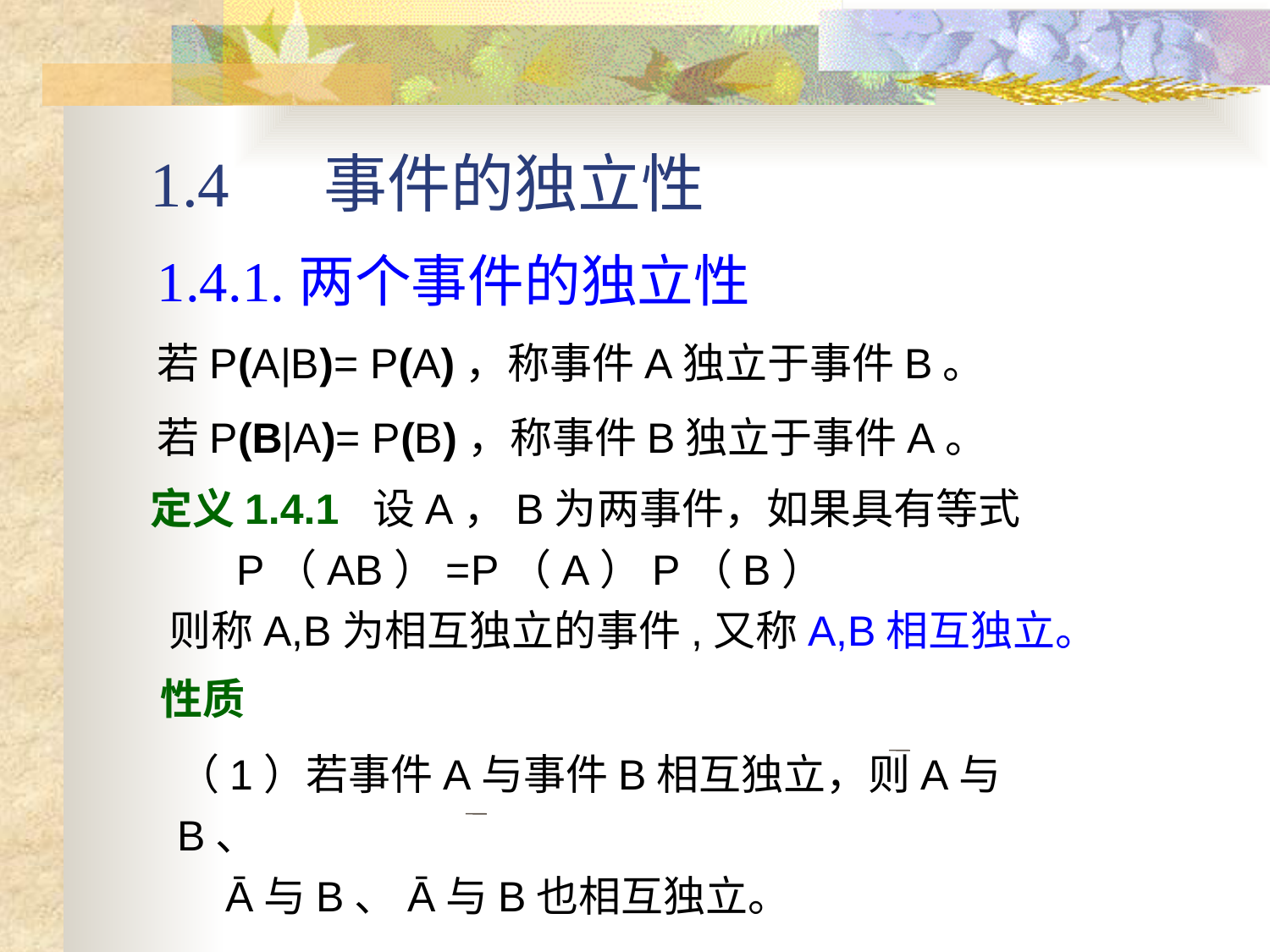

# 1.4 　事件的独立性
1.4.1.两个事件的独立性
若P(A|B)= P(A)，称事件A独立于事件B。
若P(B|A)= P(B)，称事件B独立于事件A。
定义1.4.1  设A，B为两事件，如果具有等式
        P（AB）=P（A）P（B）
  则称A,B为相互独立的事件,又称A,B相互独立。
性质
（1）若事件A与事件B相互独立，则A与B、
    Ā与B、Ā与B也相互独立。